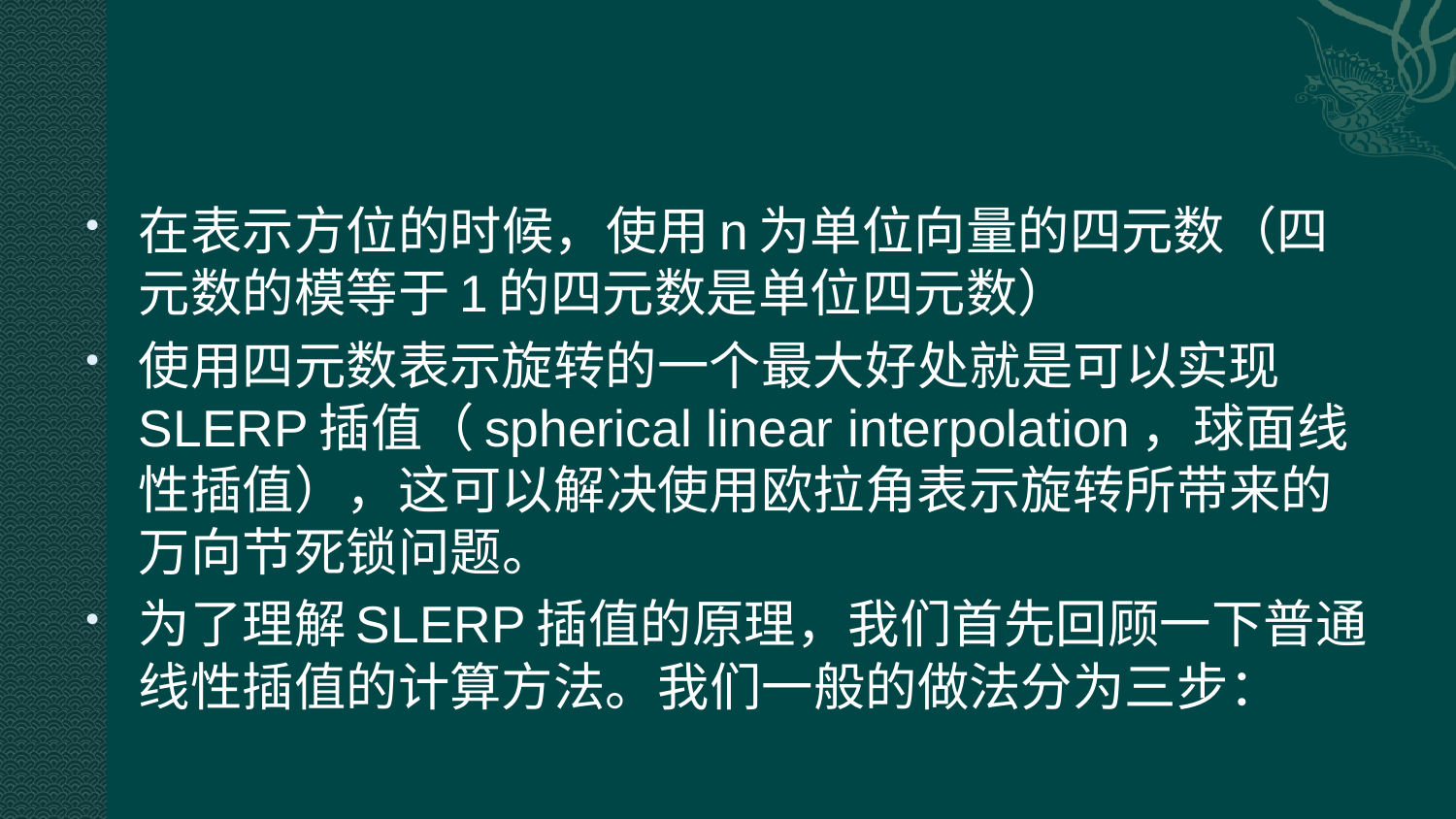

#
在表示方位的时候，使用n为单位向量的四元数（四元数的模等于1的四元数是单位四元数）
使用四元数表示旋转的一个最大好处就是可以实现SLERP插值（spherical linear interpolation，球面线性插值），这可以解决使用欧拉角表示旋转所带来的万向节死锁问题。
为了理解SLERP插值的原理，我们首先回顾一下普通线性插值的计算方法。我们一般的做法分为三步：